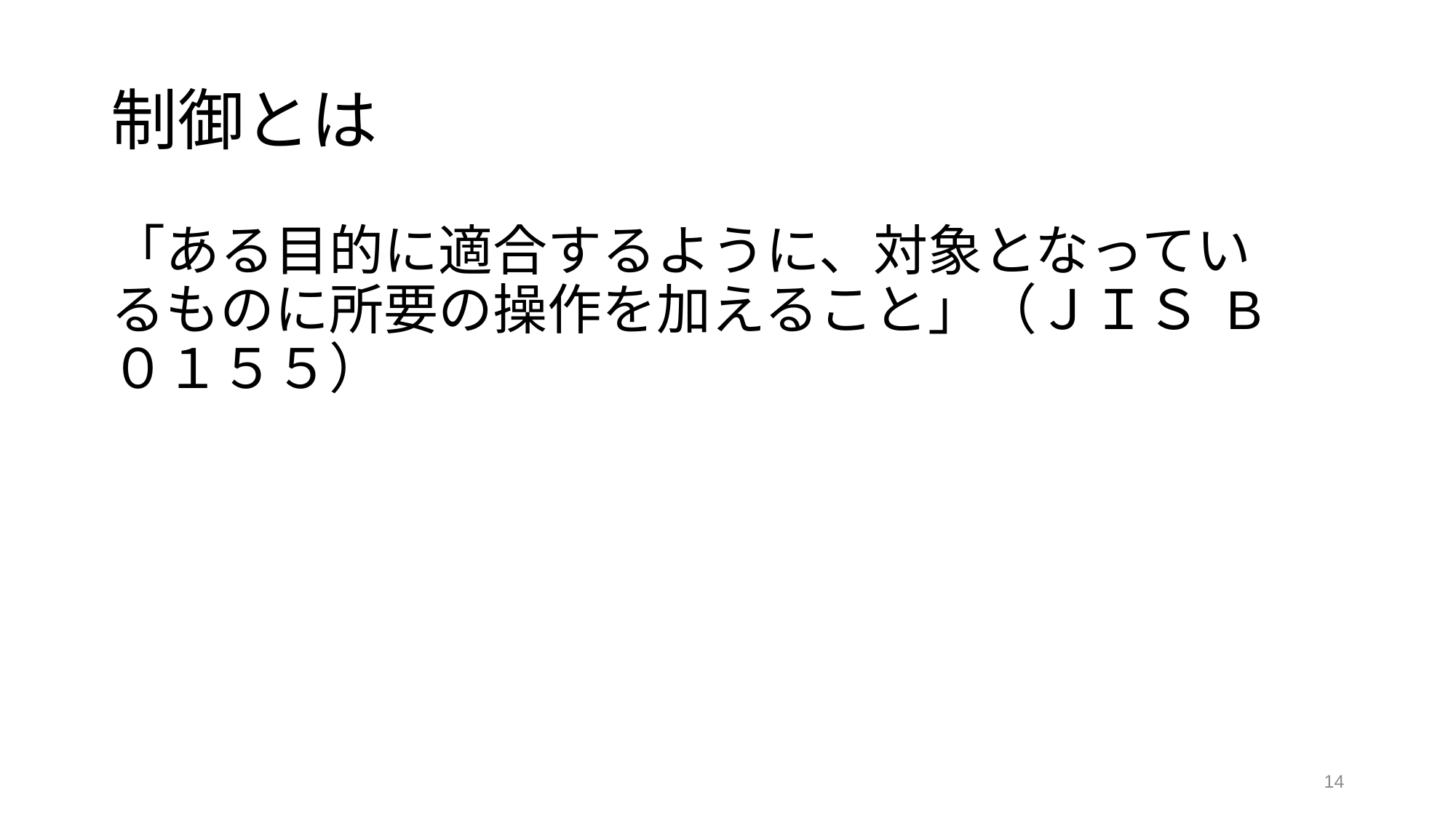

# 制御とは
「ある目的に適合するように、対象となっているものに所要の操作を加えること」（ＪＩＳ B ０１５５）

14